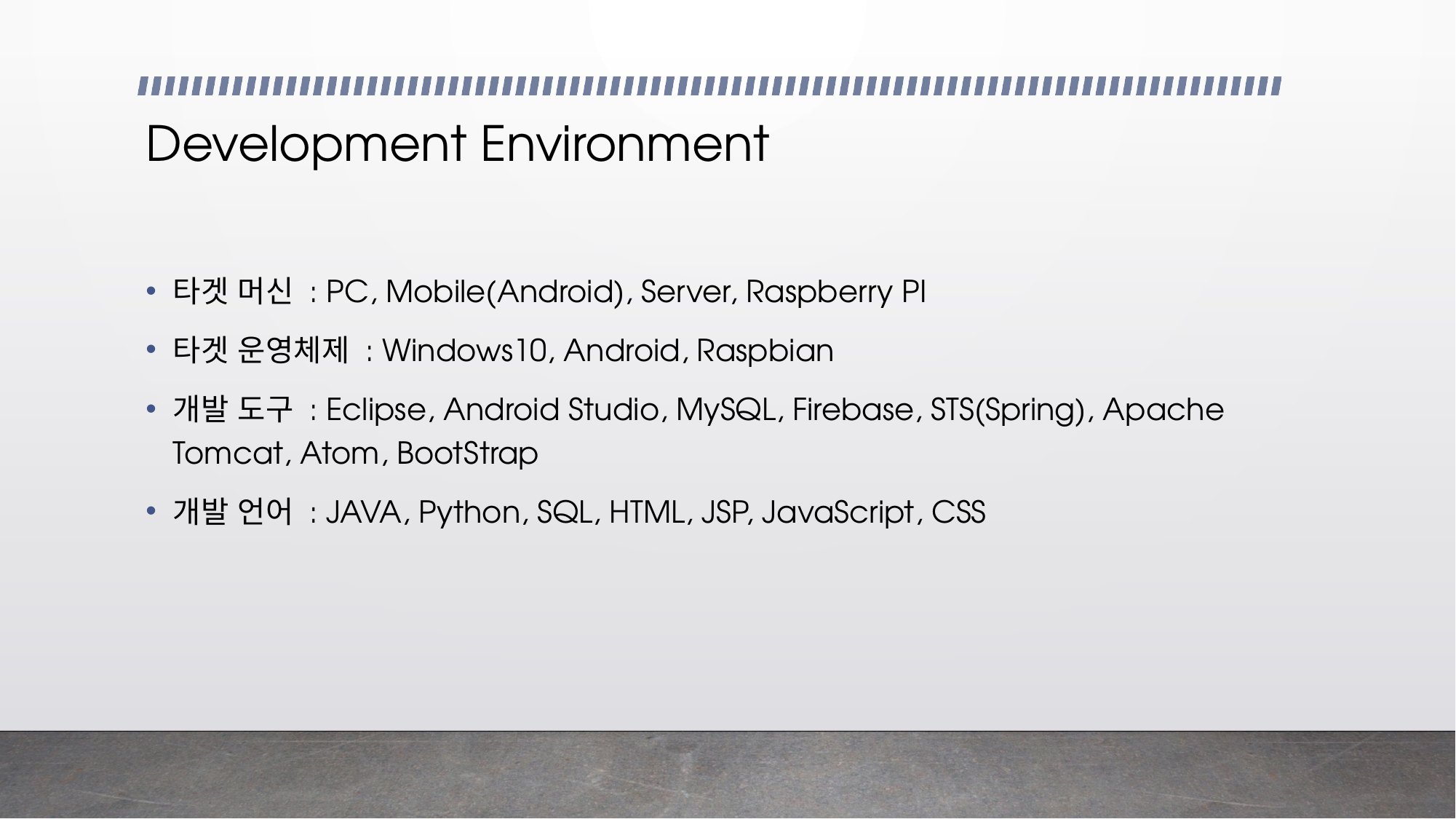

# Development Environment
타겟 머신 : PC, Mobile(Android), Server, Raspberry PI
타겟 운영체제 : Windows10, Android, Raspbian
개발 도구 : Eclipse, Android Studio, MySQL, Firebase, STS(Spring), Apache Tomcat, Atom, BootStrap
개발 언어 : JAVA, Python, SQL, HTML, JSP, JavaScript, CSS